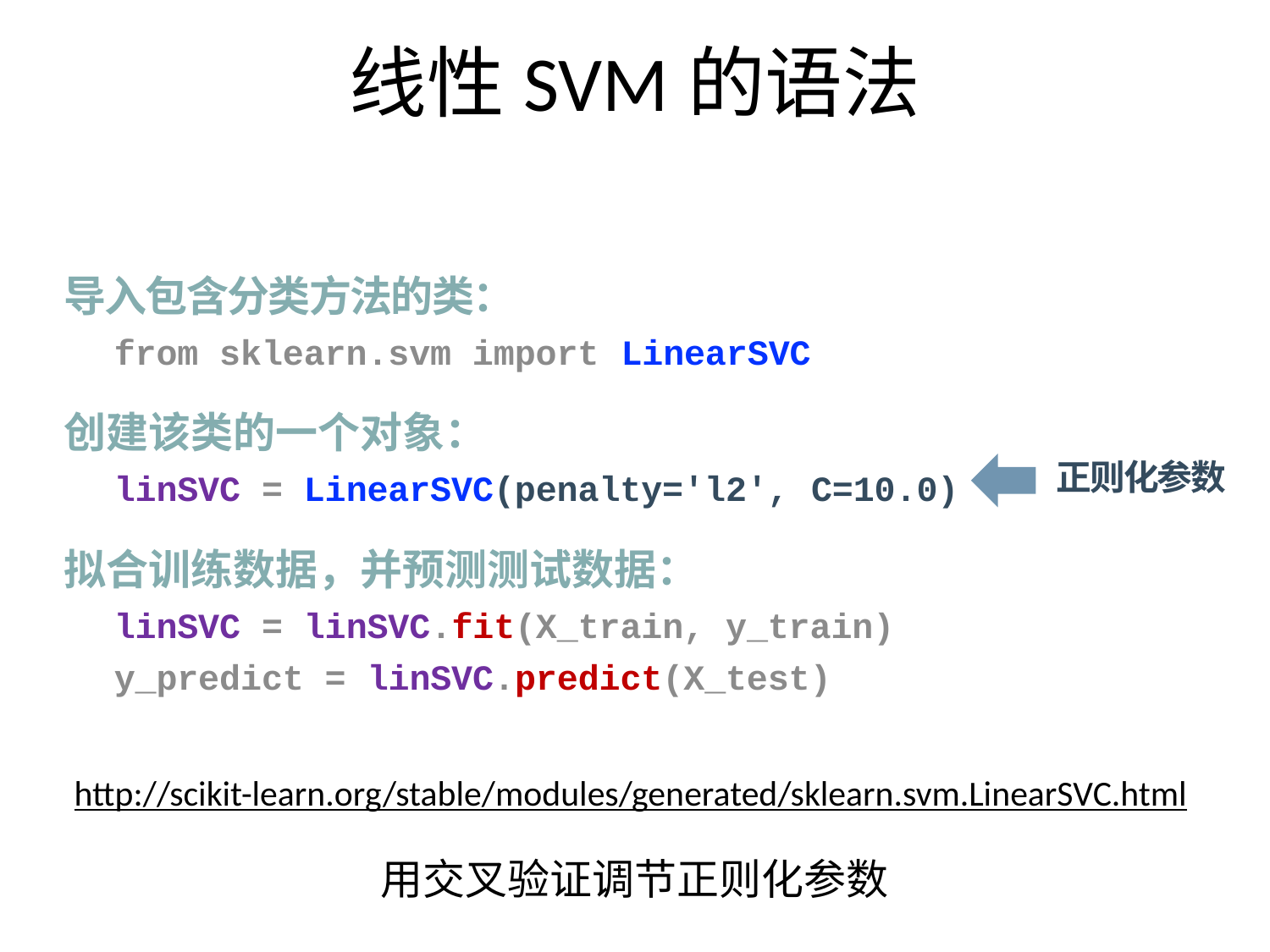

# 线性SVM的语法
导入包含分类方法的类：
from sklearn.svm import LinearSVC

创建该类的一个对象：
linSVC = LinearSVC(penalty='l2', C=10.0)

拟合训练数据，并预测测试数据：
linSVC = linSVC.fit(X_train, y_train)
y_predict = linSVC.predict(X_test)

正则化参数
http://scikit-learn.org/stable/modules/generated/sklearn.svm.LinearSVC.html
用交叉验证调节正则化参数